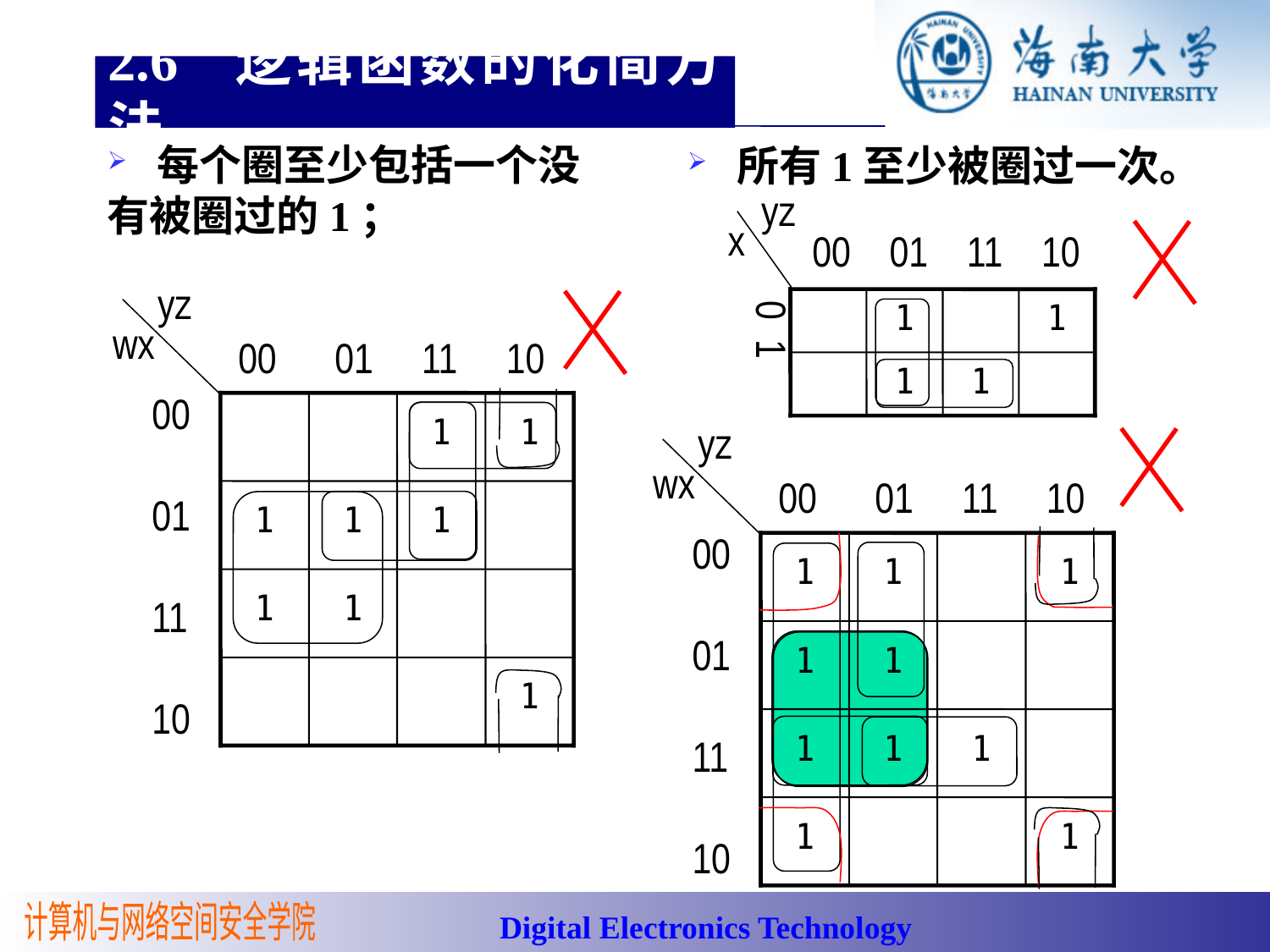

2.6  逻辑函数的化简方法

  所有1至少被圈过一次。
  每个圈至少包括一个没有被圈过的1；
yz
x

00    01    11    10
0  1

1

1

1
1

yz

wx
 00      01     11     10
00

01

11

10

1

1

1

1
1

1

1

1

yz

wx
 00      01     11     10
00

01

11

10
1

1

1

1

1

1

1
1

1

1